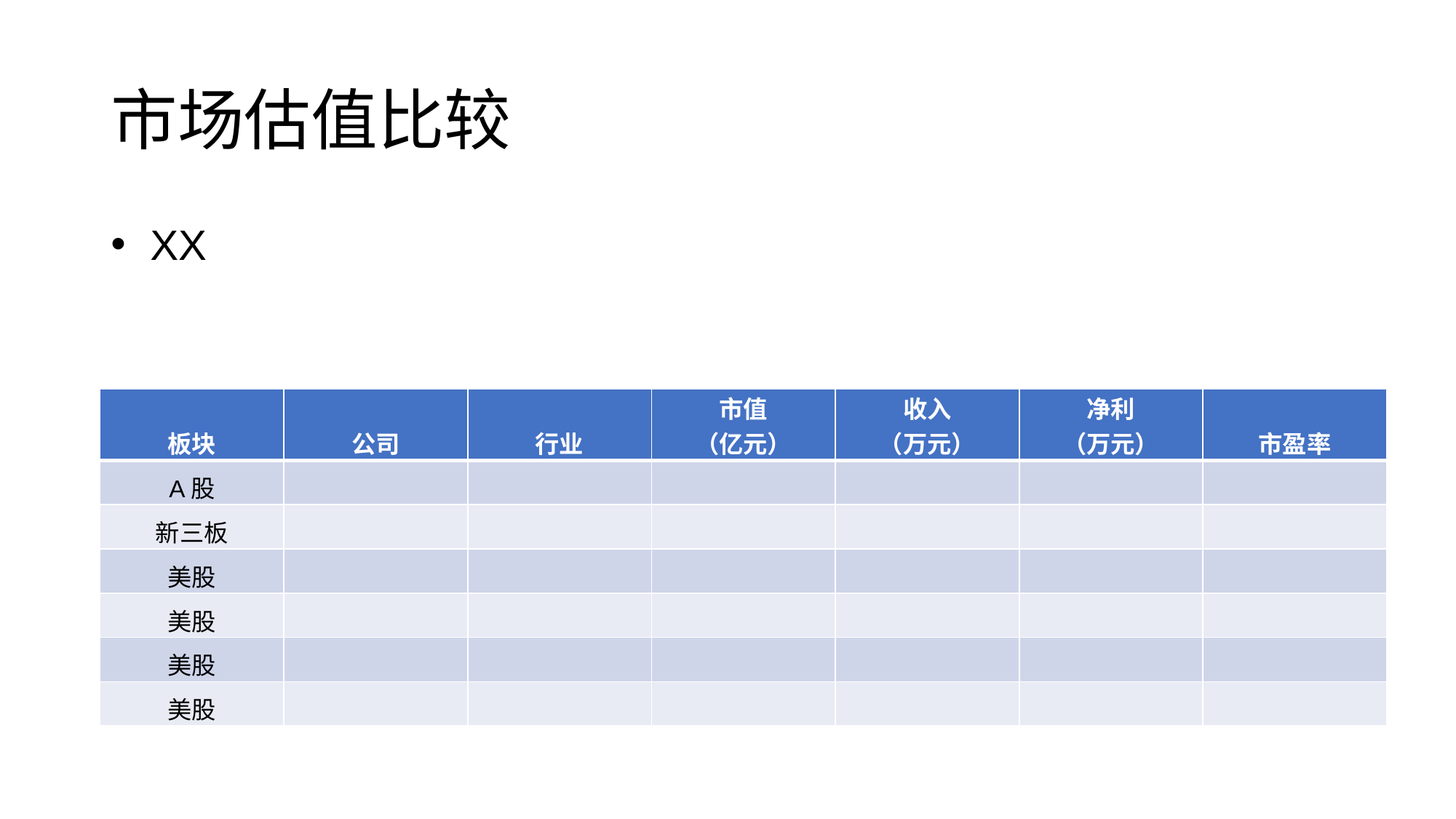

# 市场估值比较
 XX
| 板块 | 公司 | 行业 | 市值 （亿元） | 收入 （万元） | 净利 （万元） | 市盈率 |
| --- | --- | --- | --- | --- | --- | --- |
| A股 |  |  |  |  |  |  |
| 新三板 |  |  |  |  |  |  |
| 美股 |  |  |  |  |  |  |
| 美股 |  |  |  |  |  |  |
| 美股 |  |  |  |  |  |  |
| 美股 |  |  |  |  |  |  |